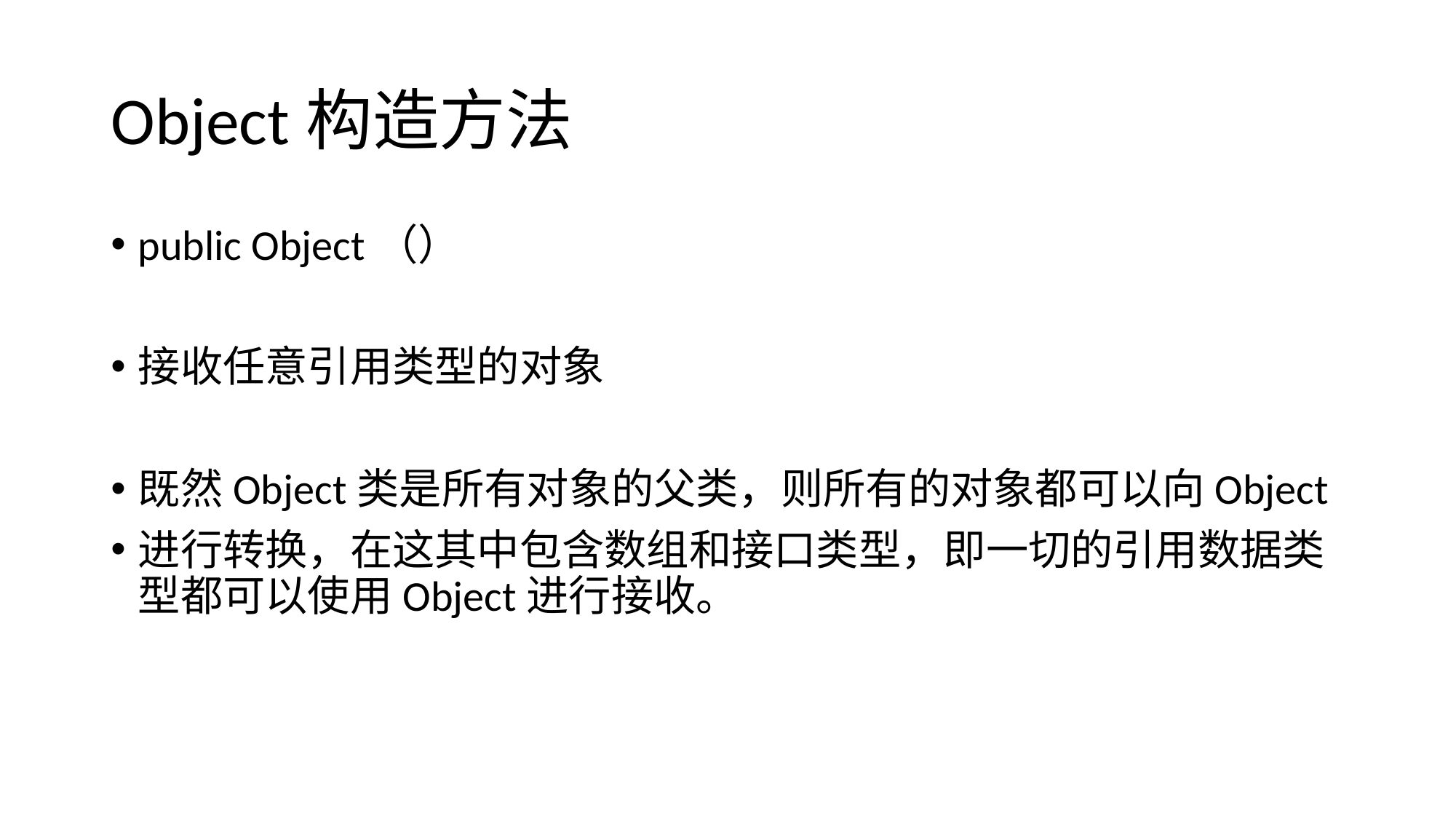

# Object构造方法
public Object（）

接收任意引用类型的对象

既然Object类是所有对象的父类，则所有的对象都可以向Object
进行转换，在这其中包含数组和接口类型，即一切的引用数据类型都可以使用Object进行接收。